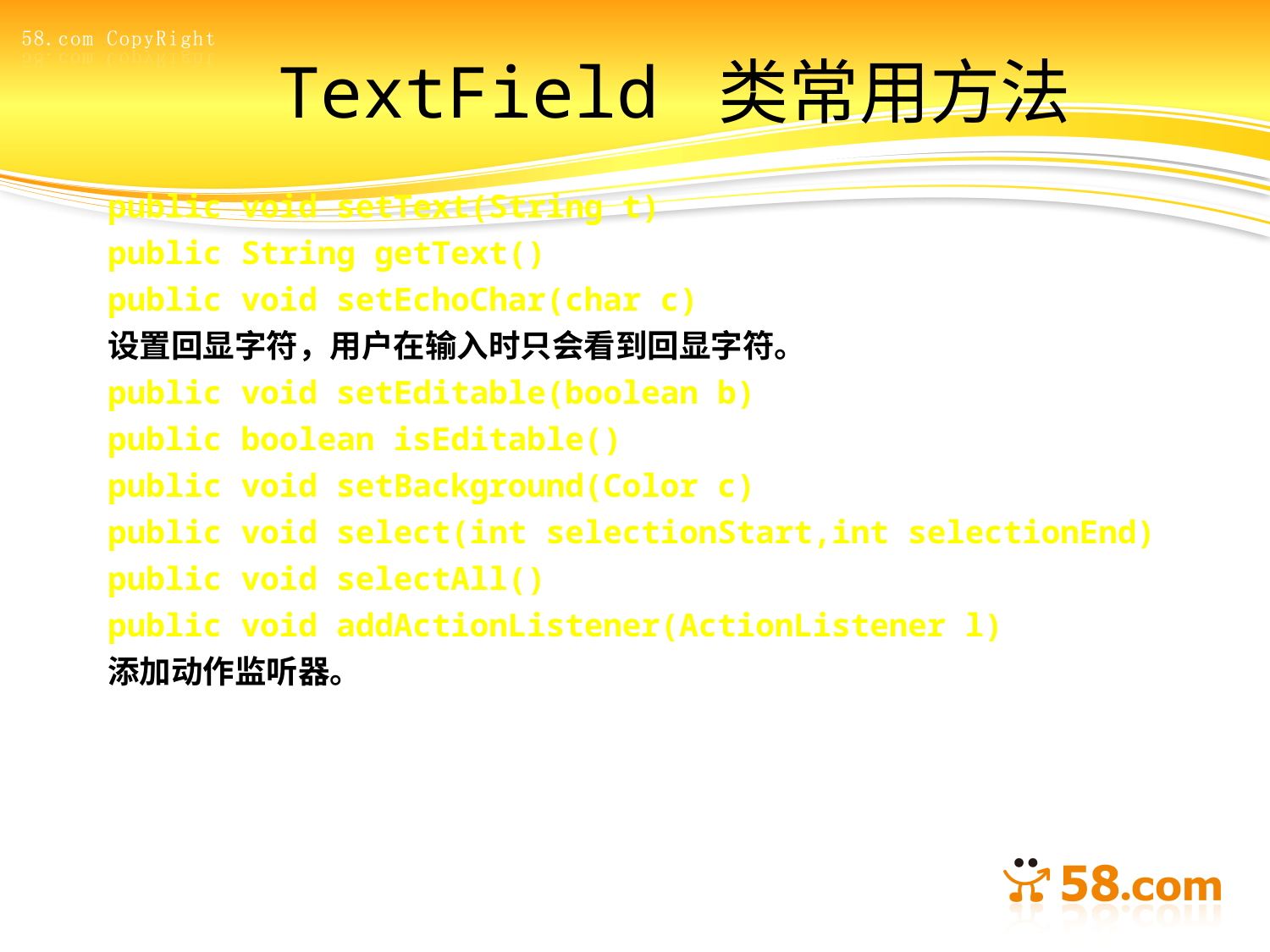

# TextField 类常用方法
public void setText(String t)
public String getText()
public void setEchoChar(char c)
设置回显字符，用户在输入时只会看到回显字符。
public void setEditable(boolean b)
public boolean isEditable()
public void setBackground(Color c)
public void select(int selectionStart,int selectionEnd)
public void selectAll()
public void addActionListener(ActionListener l)
添加动作监听器。